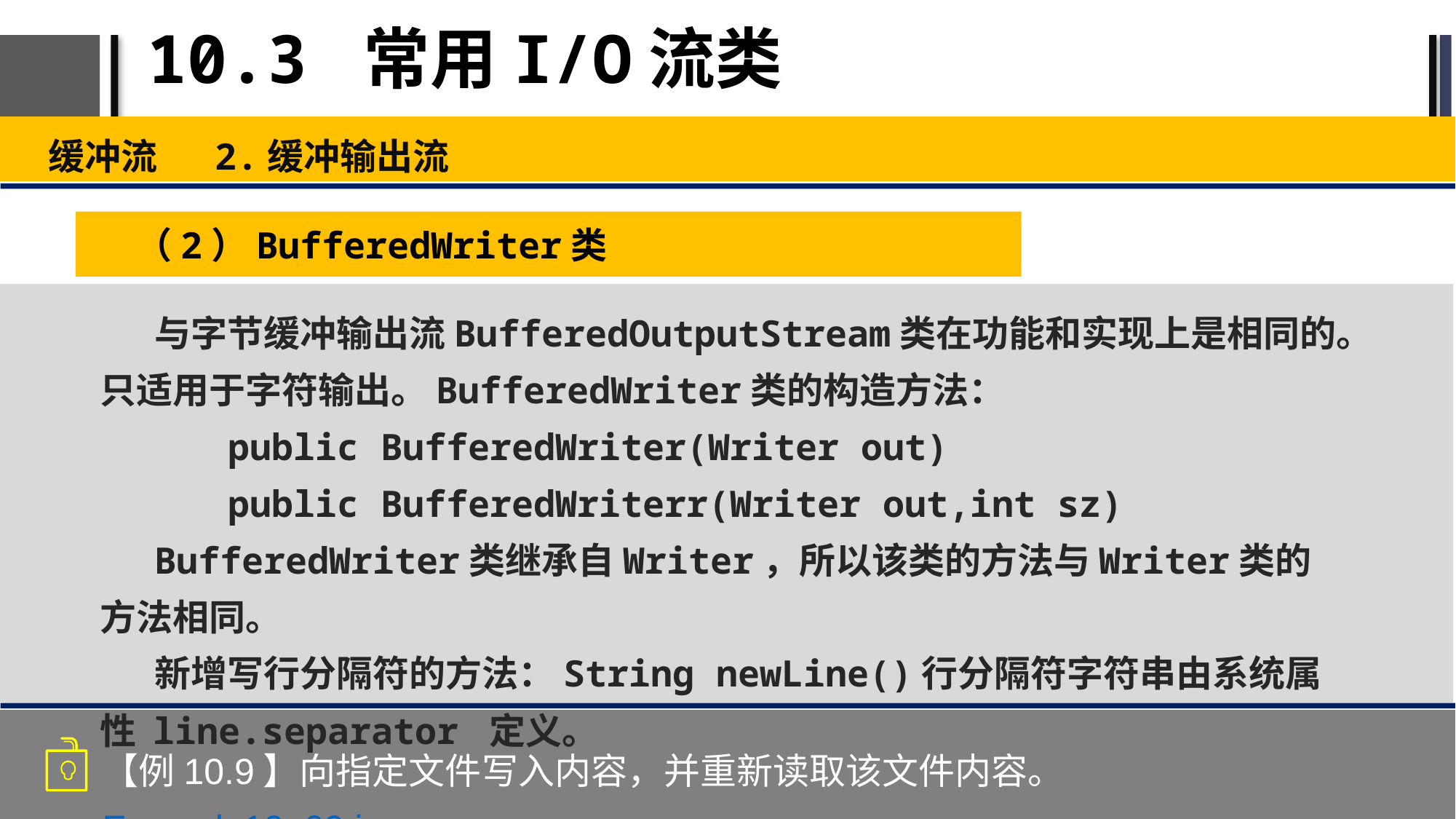

# 10.3 常用I/O流类

缓冲流      2.缓冲输出流

（2）BufferedWriter类

与字节缓冲输出流BufferedOutputStream类在功能和实现上是相同的。只适用于字符输出。BufferedWriter类的构造方法：
public BufferedWriter(Writer out)
public BufferedWriterr(Writer out,int sz)
BufferedWriter类继承自Writer，所以该类的方法与Writer类的方法相同。
新增写行分隔符的方法：String newLine()行分隔符字符串由系统属性 line.separator 定义。

【例10.9】向指定文件写入内容，并重新读取该文件内容。Example10_09.java